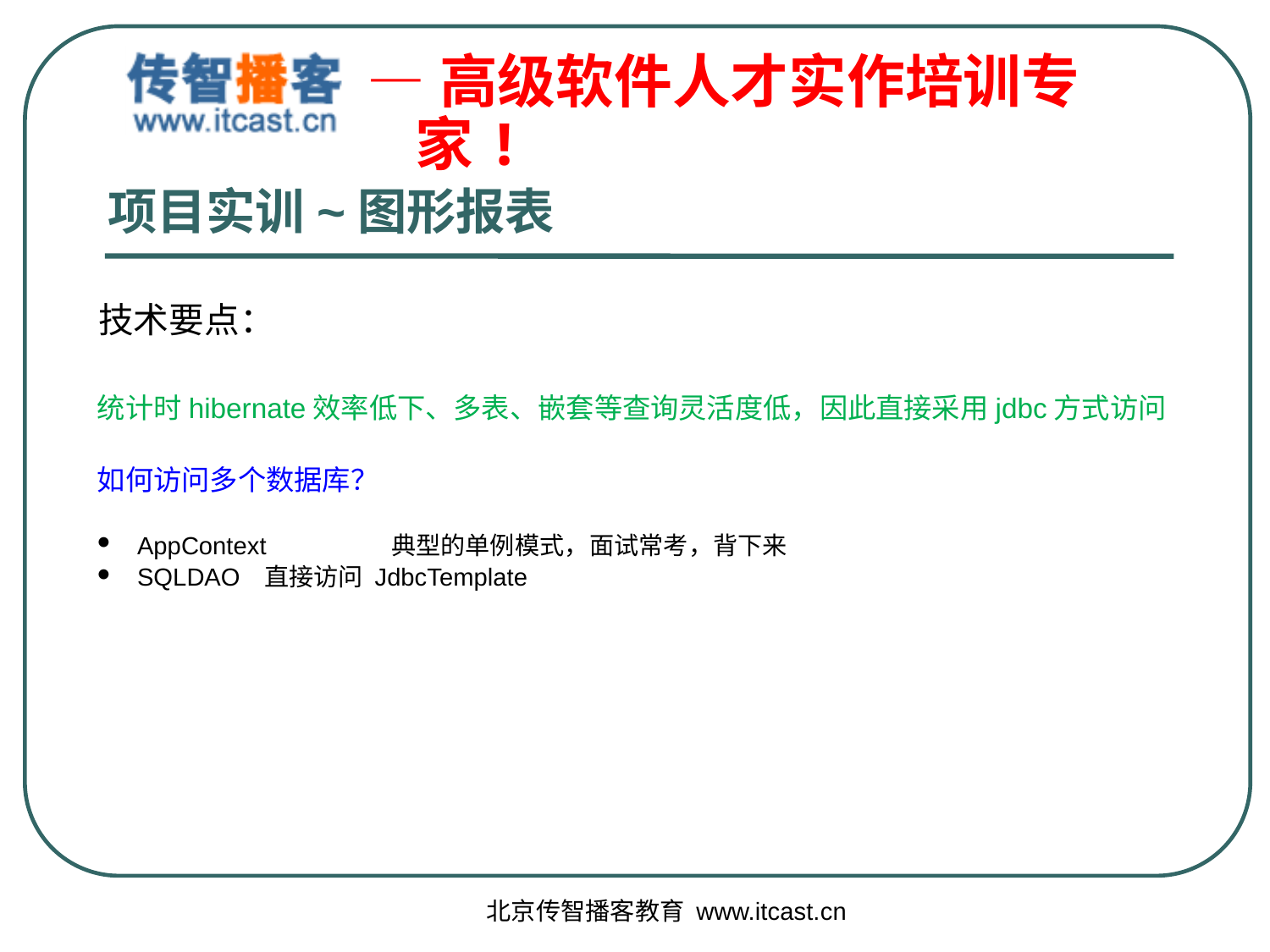

# 项目实训~图形报表
技术要点：

统计时hibernate效率低下、多表、嵌套等查询灵活度低，因此直接采用jdbc方式访问

如何访问多个数据库？

AppContext	典型的单例模式，面试常考，背下来
SQLDAO	直接访问 JdbcTemplate

北京传智播客教育 www.itcast.cn